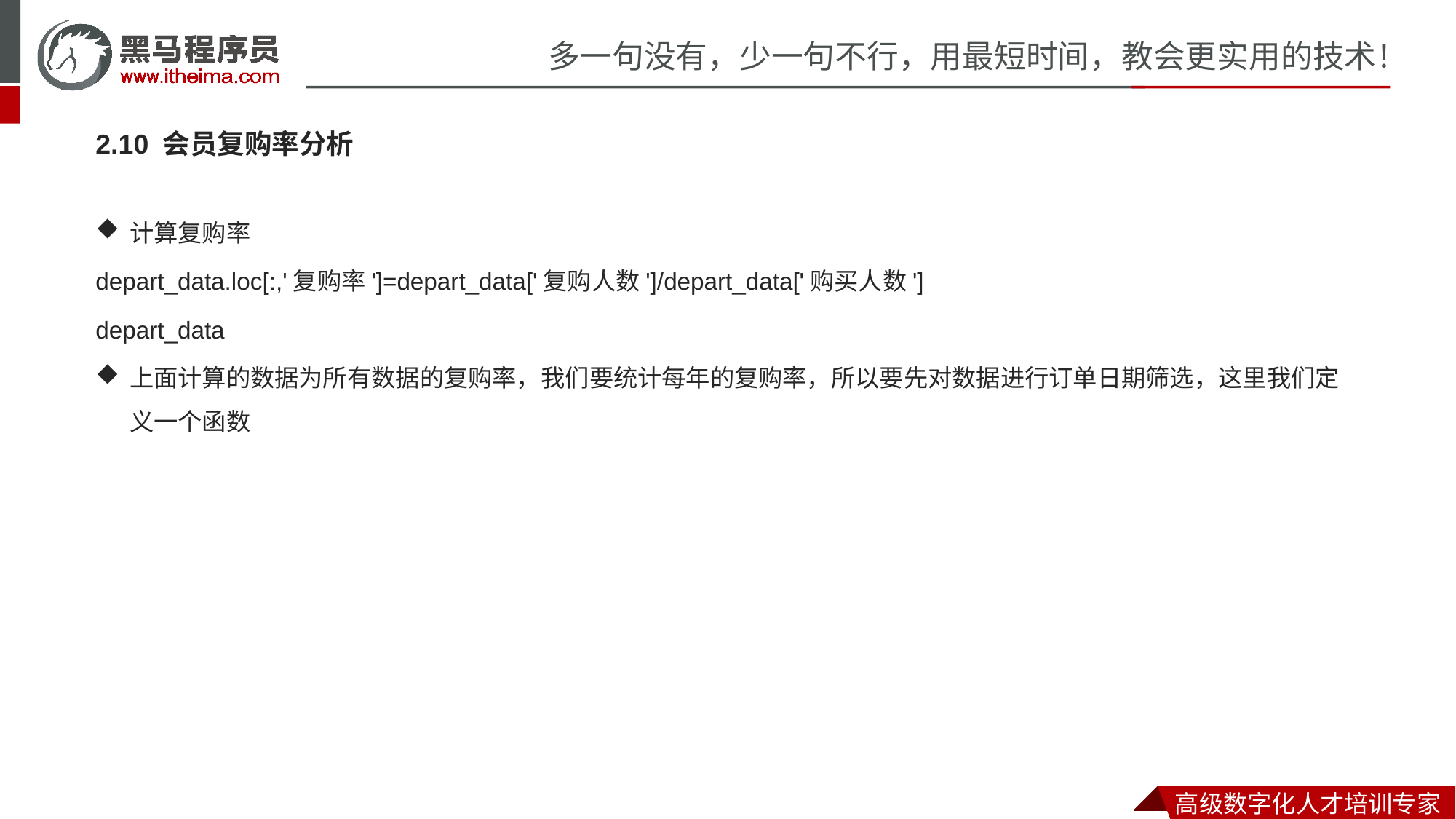

2.10 会员复购率分析
计算复购率
depart_data.loc[:,'复购率']=depart_data['复购人数']/depart_data['购买人数']
depart_data
上面计算的数据为所有数据的复购率，我们要统计每年的复购率，所以要先对数据进行订单日期筛选，这里我们定义一个函数